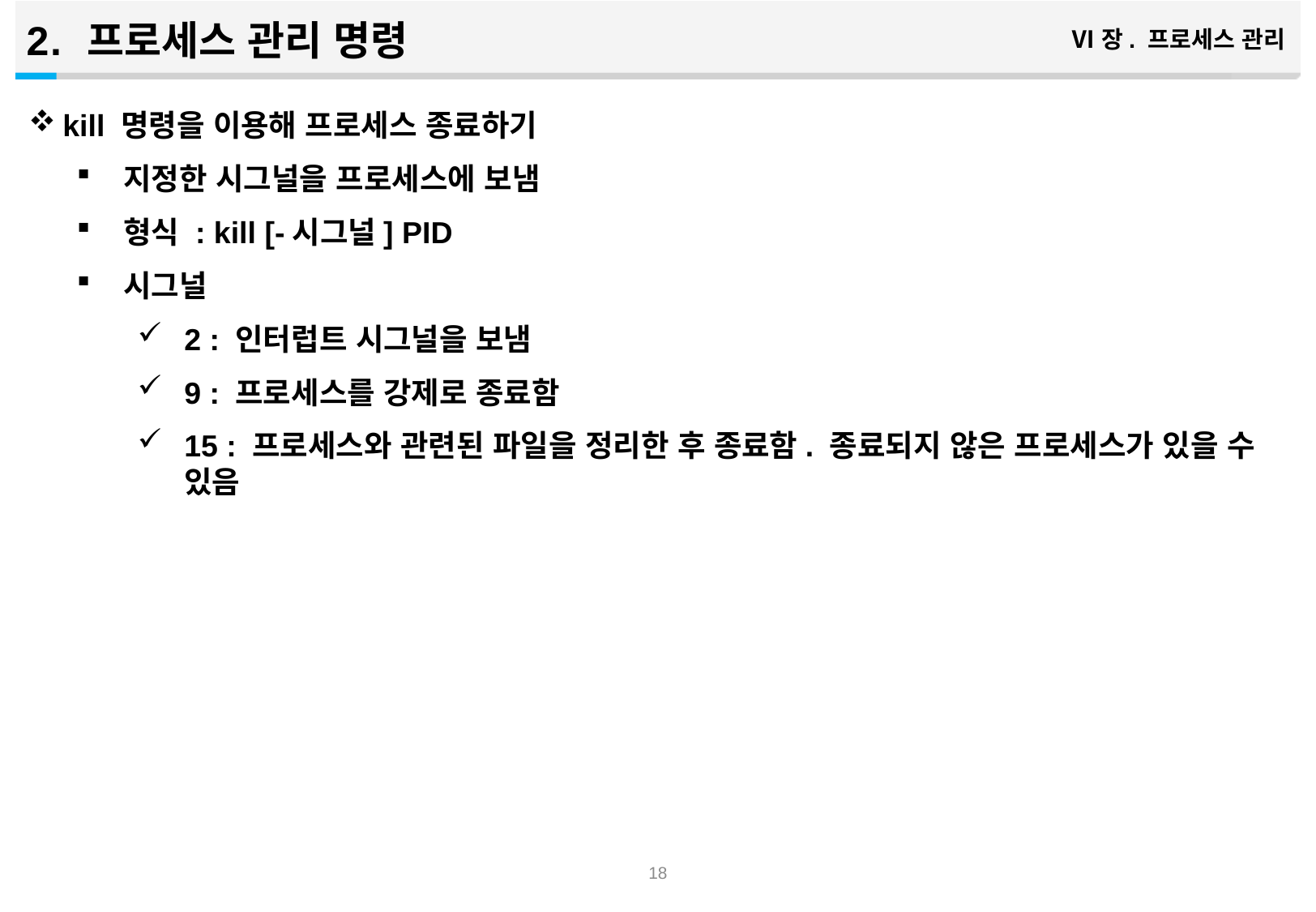

프로세스 관리 명령
Ⅵ장. 프로세스 관리
kill 명령을 이용해 프로세스 종료하기
지정한 시그널을 프로세스에 보냄
형식 : kill [-시그널] PID
시그널
2 : 인터럽트 시그널을 보냄
9 : 프로세스를 강제로 종료함
15 : 프로세스와 관련된 파일을 정리한 후 종료함. 종료되지 않은 프로세스가 있을 수 있음
18